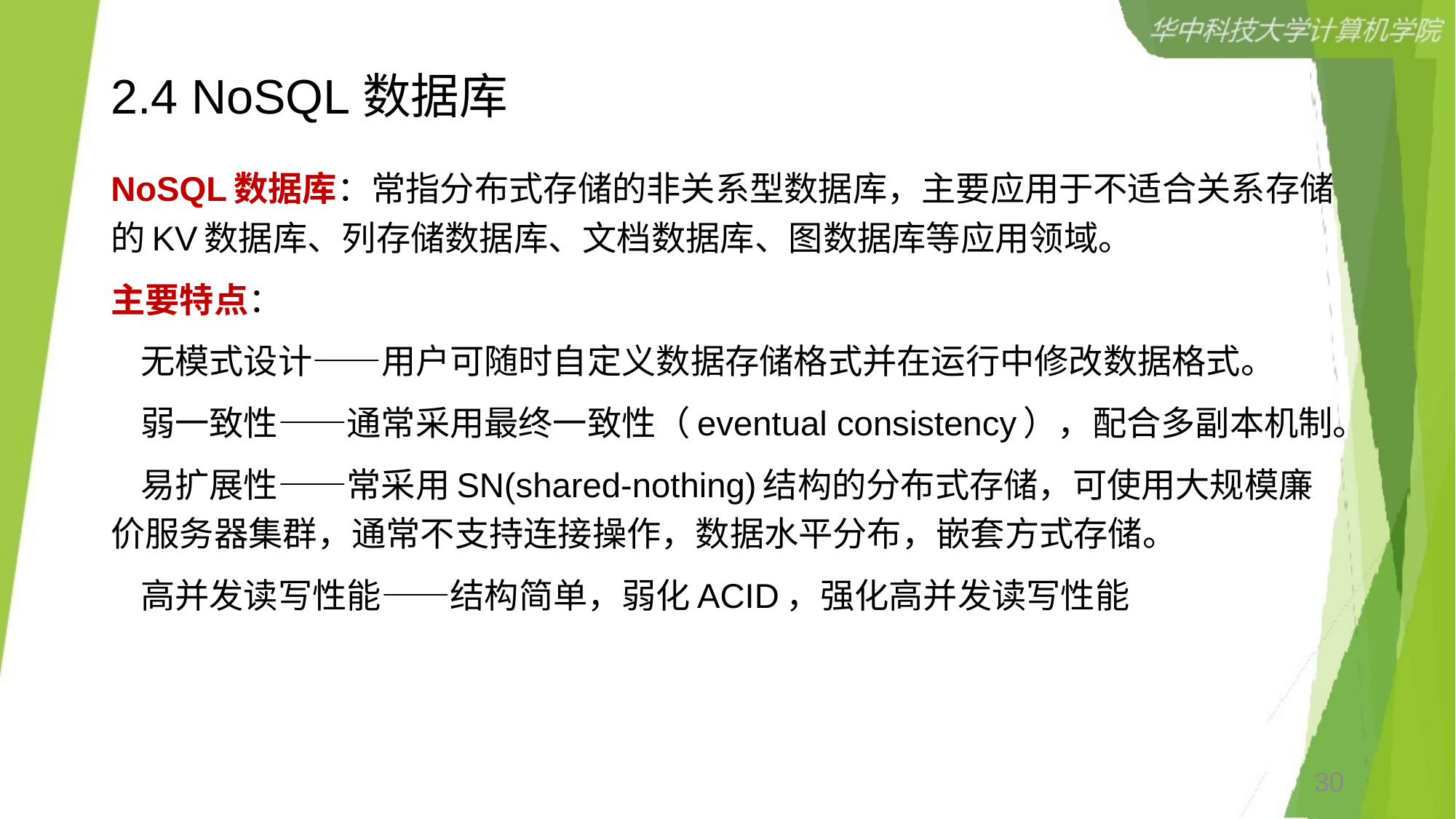

# 2.4 NoSQL数据库
NoSQL数据库：常指分布式存储的非关系型数据库，主要应用于不适合关系存储的KV数据库、列存储数据库、文档数据库、图数据库等应用领域。
主要特点：
   无模式设计——用户可随时自定义数据存储格式并在运行中修改数据格式。
   弱一致性——通常采用最终一致性（eventual consistency），配合多副本机制。
   易扩展性——常采用SN(shared-nothing)结构的分布式存储，可使用大规模廉价服务器集群，通常不支持连接操作，数据水平分布，嵌套方式存储。
   高并发读写性能——结构简单，弱化ACID，强化高并发读写性能
30